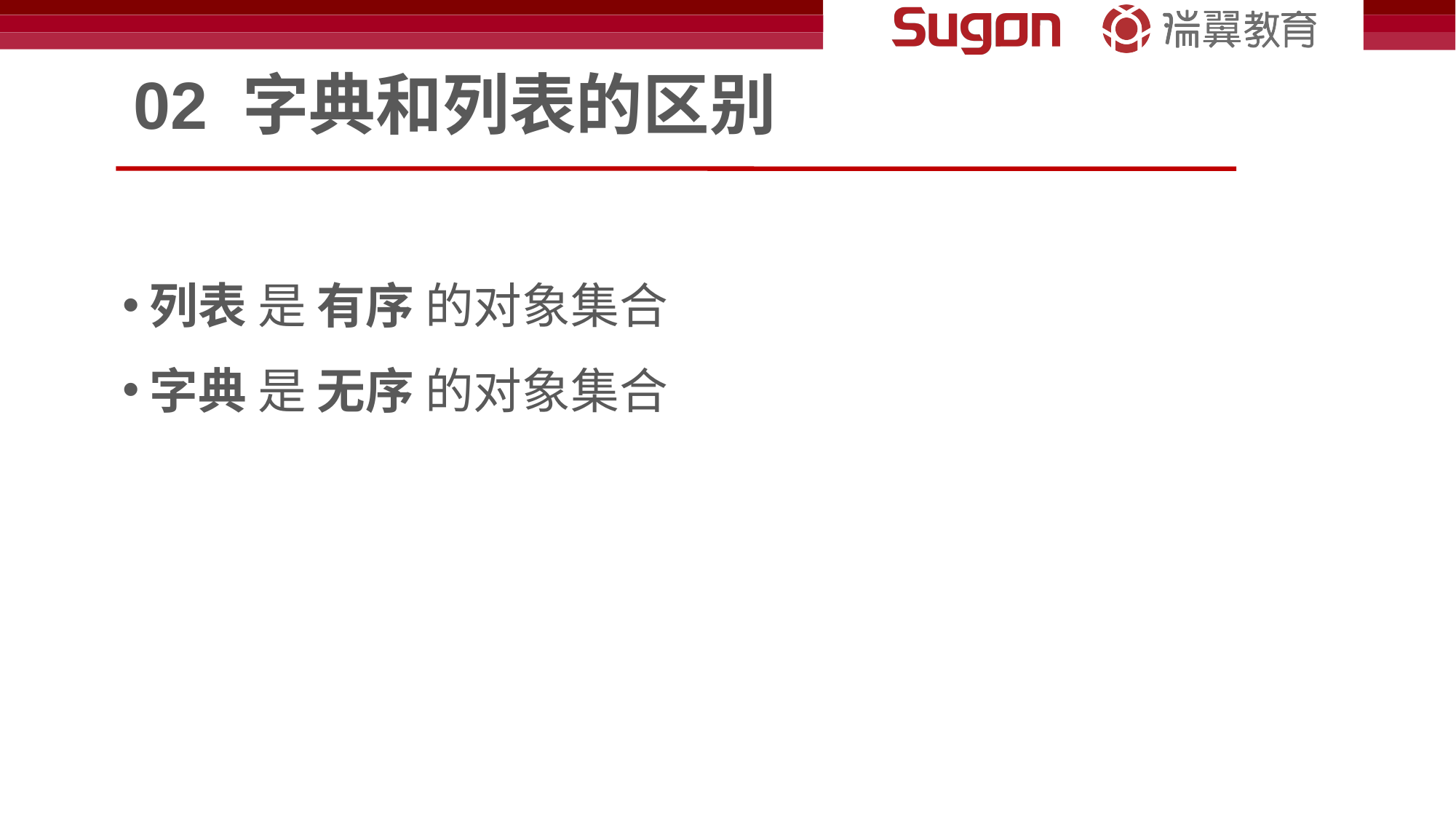

# 02 字典和列表的区别

列表 是 有序 的对象集合
字典 是 无序 的对象集合